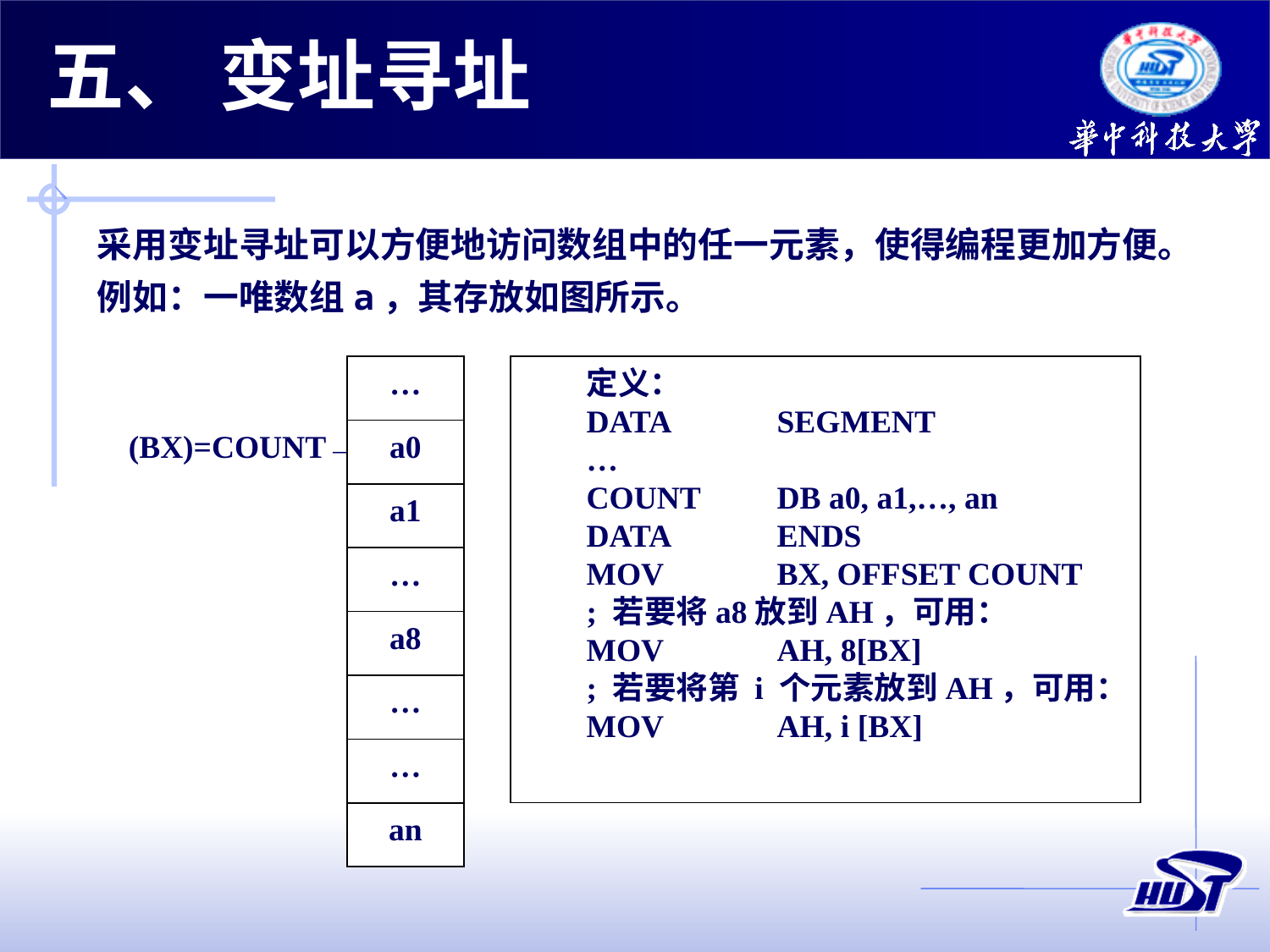

五、 变址寻址

采用变址寻址可以方便地访问数组中的任一元素，使得编程更加方便。
例如：一唯数组a，其存放如图所示。
…

定义：
DATA	SEGMENT
…
COUNT	DB a0, a1,…, an
DATA	ENDS
MOV 	BX, OFFSET COUNT
; 若要将a8放到AH，可用：
MOV 	AH, 8[BX]
; 若要将第 i 个元素放到AH，可用：
MOV 	AH, i [BX]

a0

(BX)=COUNT→

a1

…

a8

…

…

an